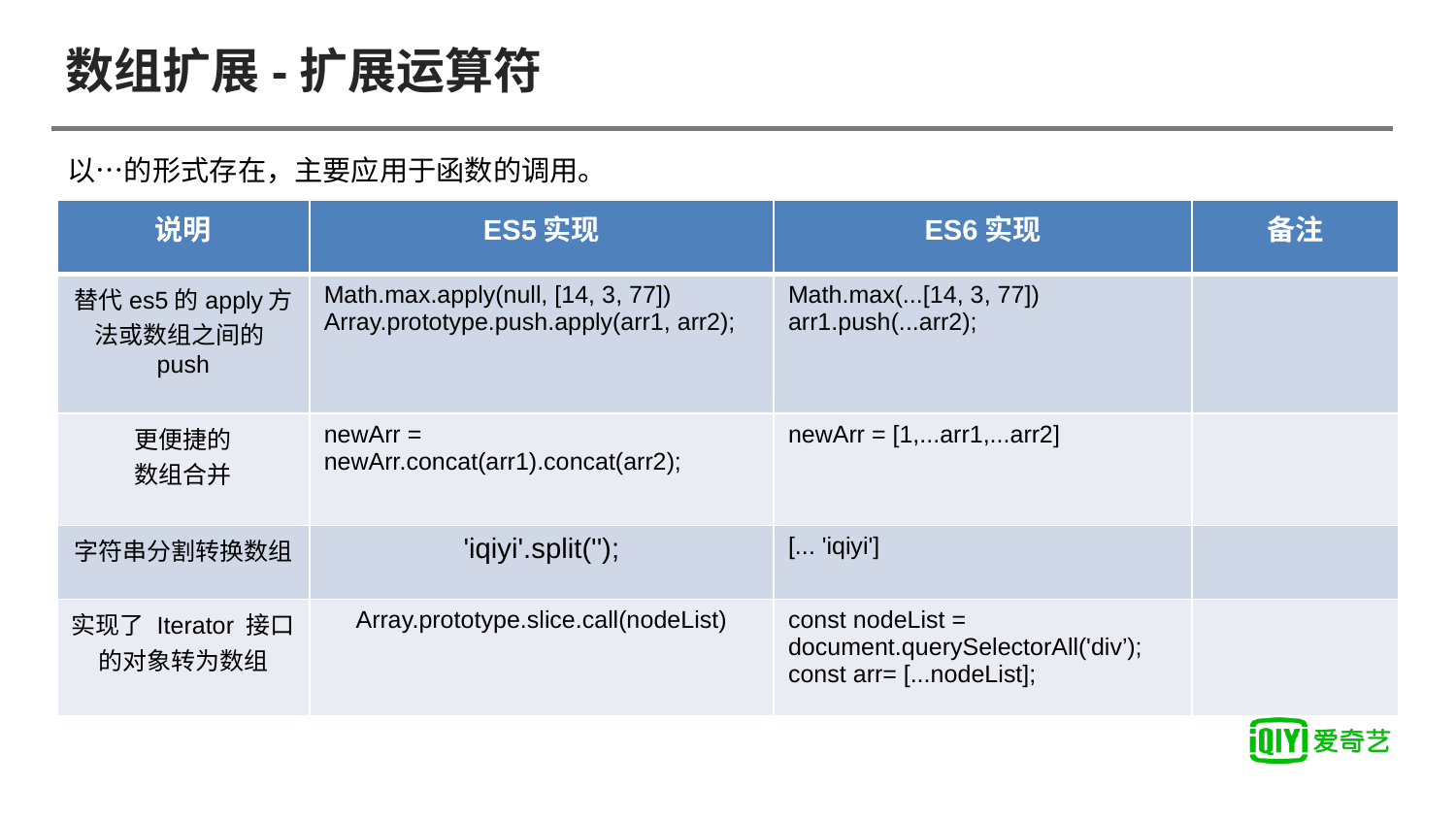

# 数组扩展-扩展运算符
 以…的形式存在，主要应用于函数的调用。

| 说明 | ES5实现 | ES6实现 | 备注 |
| --- | --- | --- | --- |
| 替代es5的apply方法或数组之间的push | Math.max.apply(null, [14, 3, 77]) Array.prototype.push.apply(arr1, arr2); | Math.max(...[14, 3, 77]) arr1.push(...arr2); |  |
| 更便捷的 数组合并 | newArr = newArr.concat(arr1).concat(arr2); | newArr = [1,...arr1,...arr2] |  |
| 字符串分割转换数组 | 'iqiyi'.split(''); | [... 'iqiyi'] |  |
| 实现了 Iterator 接口的对象转为数组 | Array.prototype.slice.call(nodeList) | const nodeList = document.querySelectorAll('div’); const arr= [...nodeList]; |  |